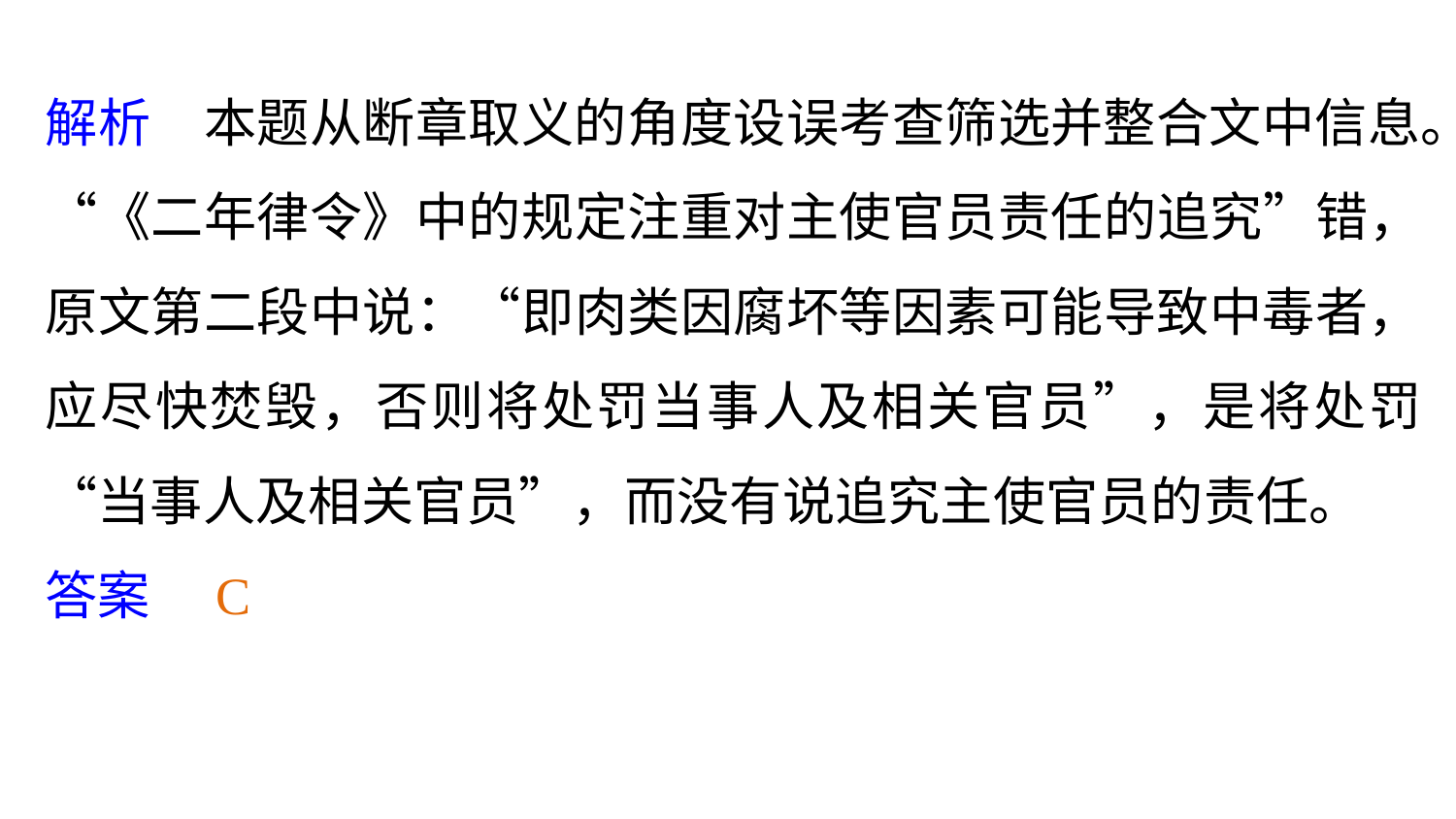

解析　本题从断章取义的角度设误考查筛选并整合文中信息。“《二年律令》中的规定注重对主使官员责任的追究”错，原文第二段中说：“即肉类因腐坏等因素可能导致中毒者，应尽快焚毁，否则将处罚当事人及相关官员”，是将处罚“当事人及相关官员”，而没有说追究主使官员的责任。
答案　C